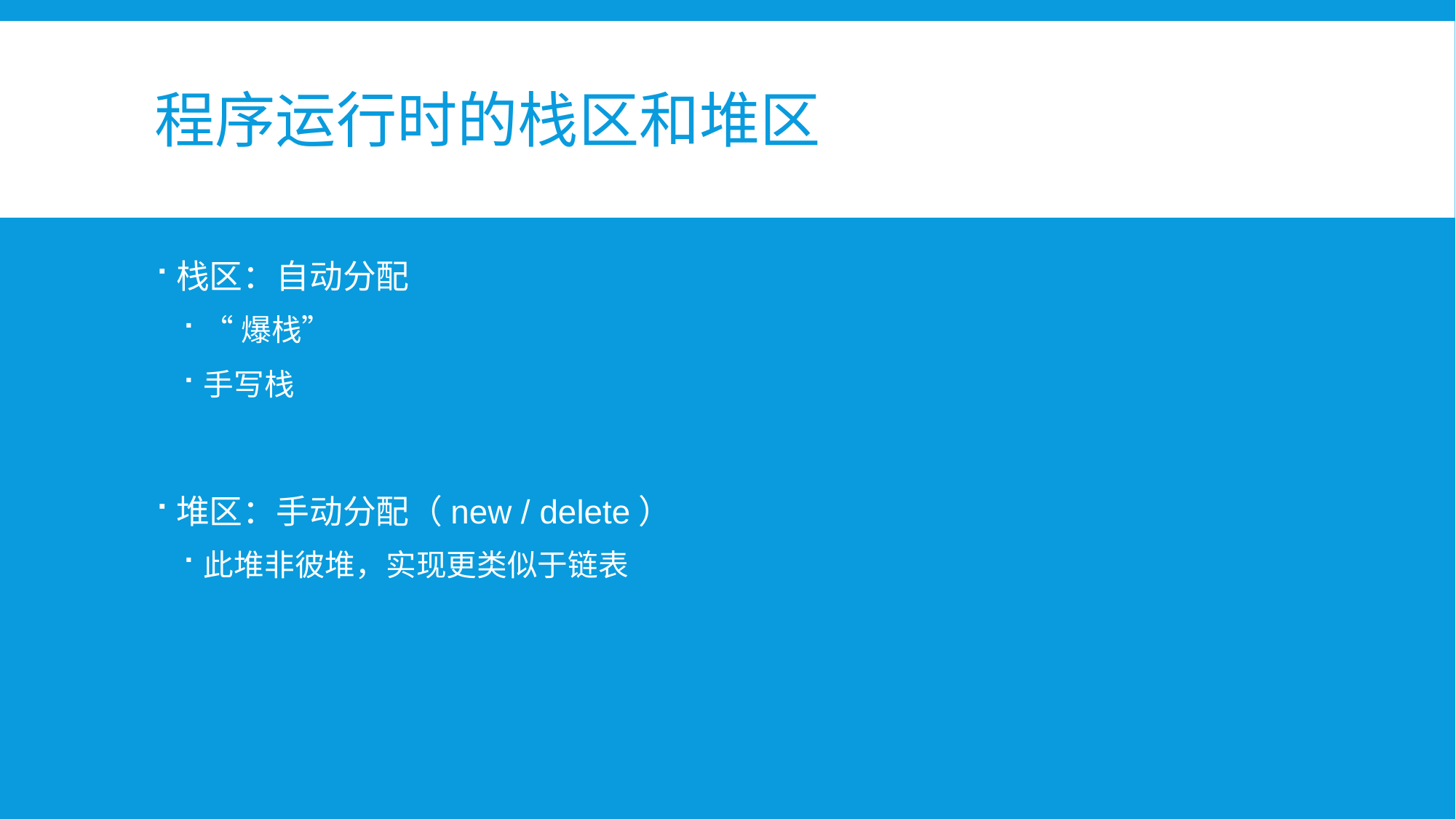

# 程序运行时的栈区和堆区
栈区：自动分配
“爆栈”
手写栈

堆区：手动分配（new / delete）
此堆非彼堆，实现更类似于链表